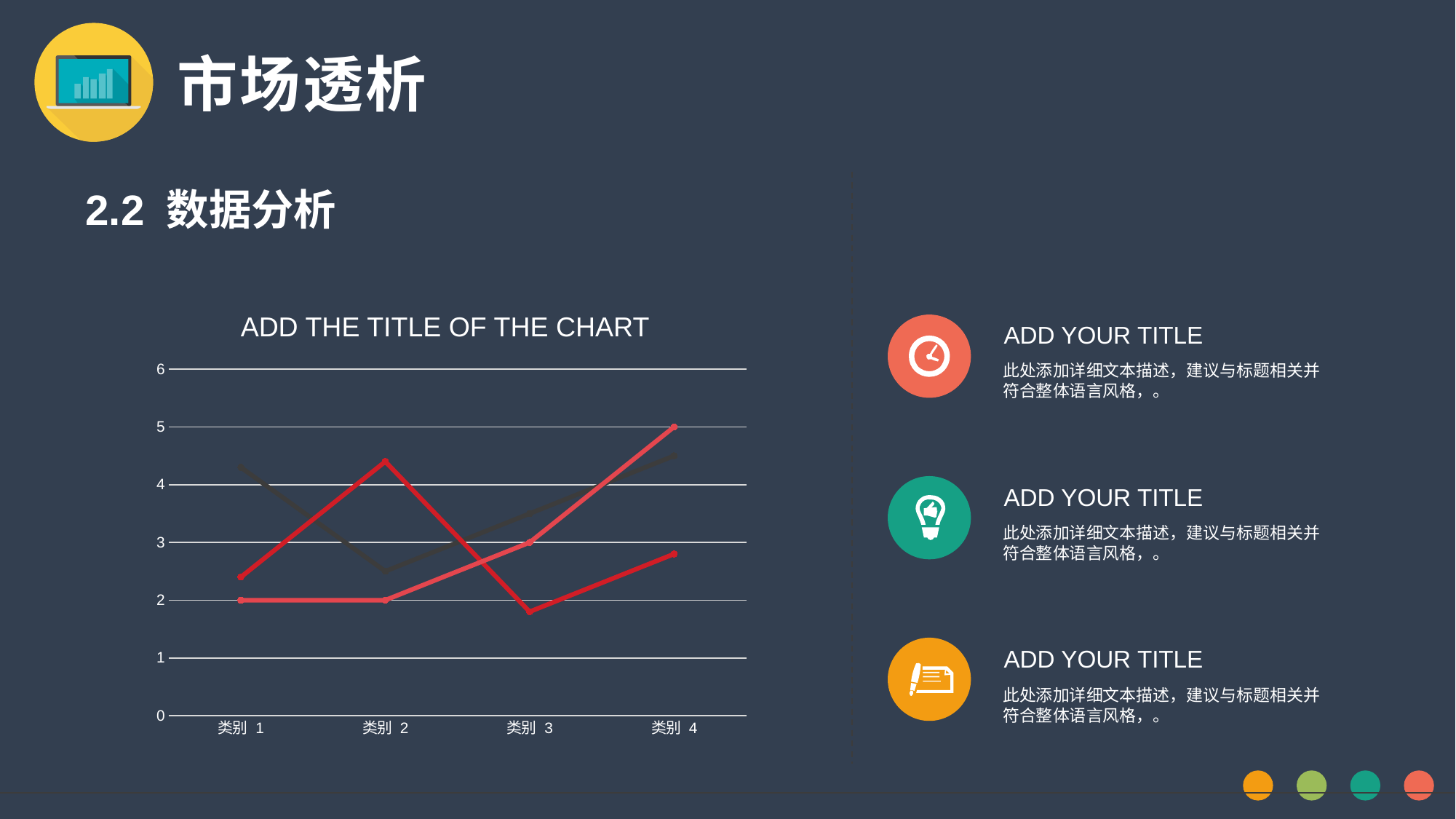

市场透析
2.2 数据分析
ADD THE TITLE OF THE CHART
ADD YOUR TITLE

### Chart

| Category | 系列 1 | 系列 2 | 系列 3 |
|---|---|---|---|
| 类别 1 | 4.3 | 2.4 | 2.0 |
| 类别 2 | 2.5 | 4.4 | 2.0 |
| 类别 3 | 3.5 | 1.8 | 3.0 |
| 类别 4 | 4.5 | 2.8 | 5.0 |
此处添加详细文本描述，建议与标题相关并符合整体语言风格，。

ADD YOUR TITLE
此处添加详细文本描述，建议与标题相关并符合整体语言风格，。

ADD YOUR TITLE
此处添加详细文本描述，建议与标题相关并符合整体语言风格，。